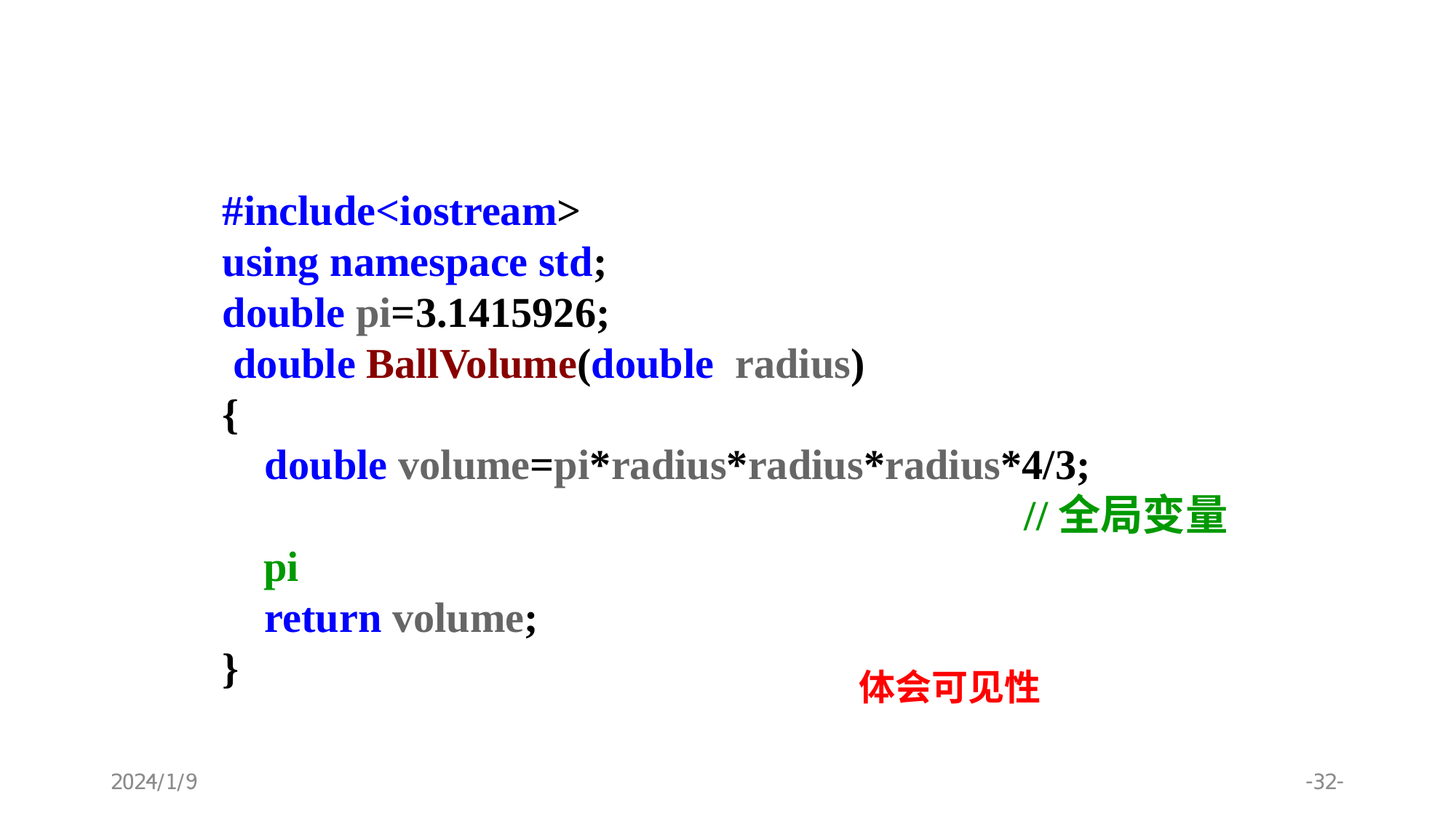

#include<iostream>
using namespace std;
double pi=3.1415926;
 double BallVolume(double  radius)
{
    double volume=pi*radius*radius*radius*4/3;
                                                                            //全局变量pi
    return volume;
}
体会可见性
2024/1/9
-32-